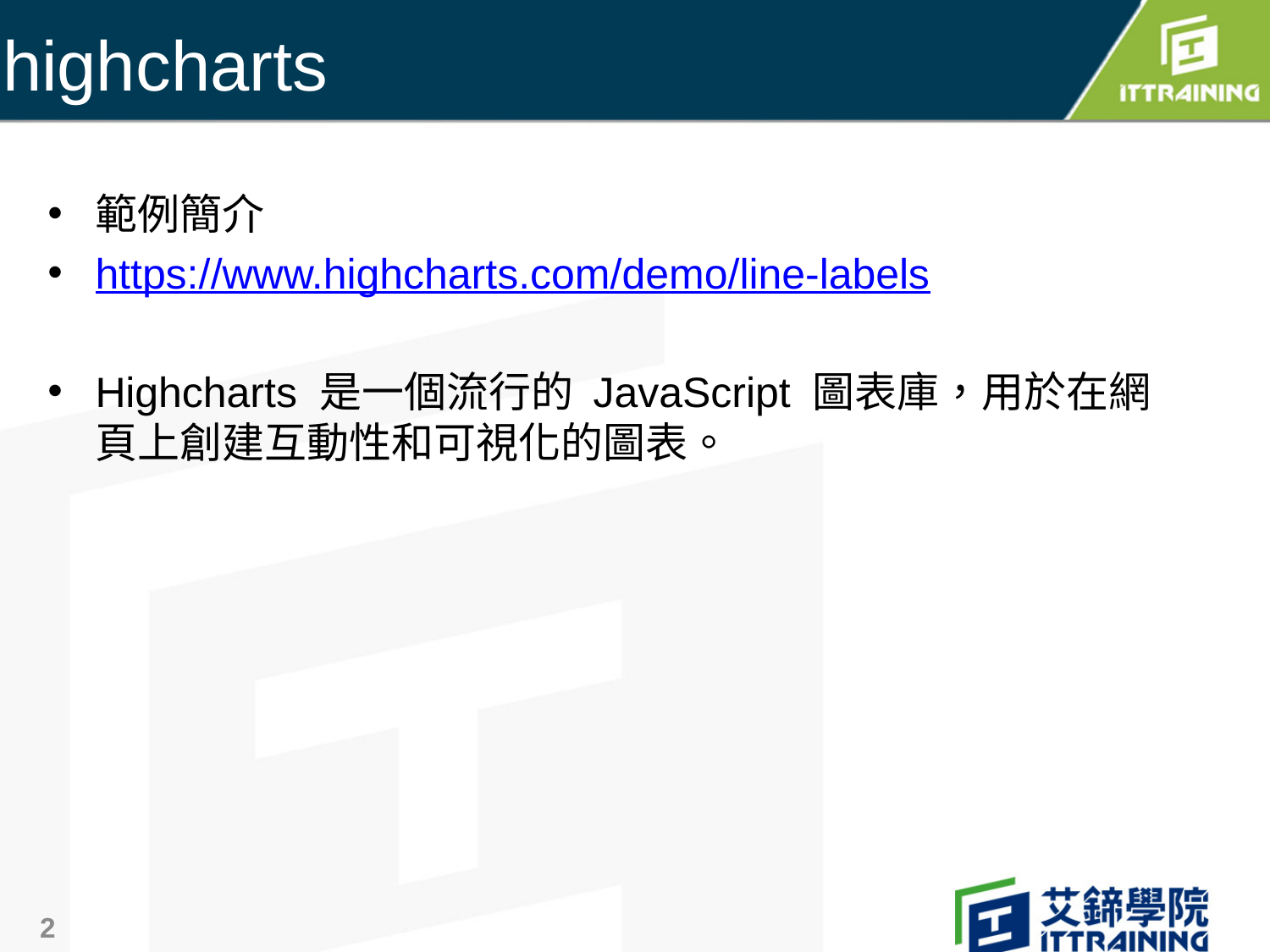

# highcharts
範例簡介
https://www.highcharts.com/demo/line-labels

Highcharts 是一個流行的 JavaScript 圖表庫，用於在網頁上創建互動性和可視化的圖表。
2